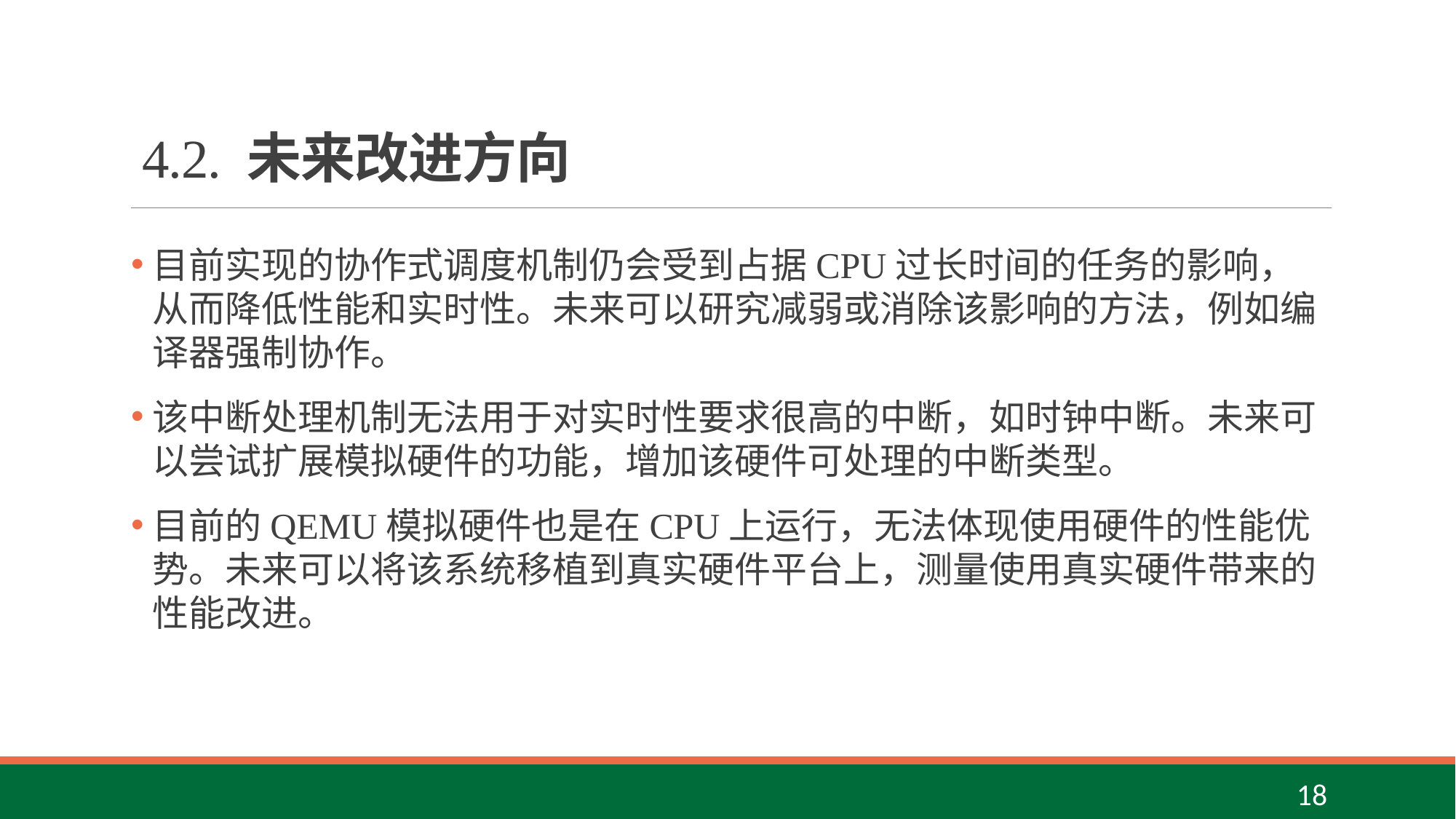

# 4.2. 未来改进方向
目前实现的协作式调度机制仍会受到占据CPU过长时间的任务的影响，从而降低性能和实时性。未来可以研究减弱或消除该影响的方法，例如编译器强制协作。
该中断处理机制无法用于对实时性要求很高的中断，如时钟中断。未来可以尝试扩展模拟硬件的功能，增加该硬件可处理的中断类型。
目前的QEMU模拟硬件也是在CPU上运行，无法体现使用硬件的性能优势。未来可以将该系统移植到真实硬件平台上，测量使用真实硬件带来的性能改进。
18